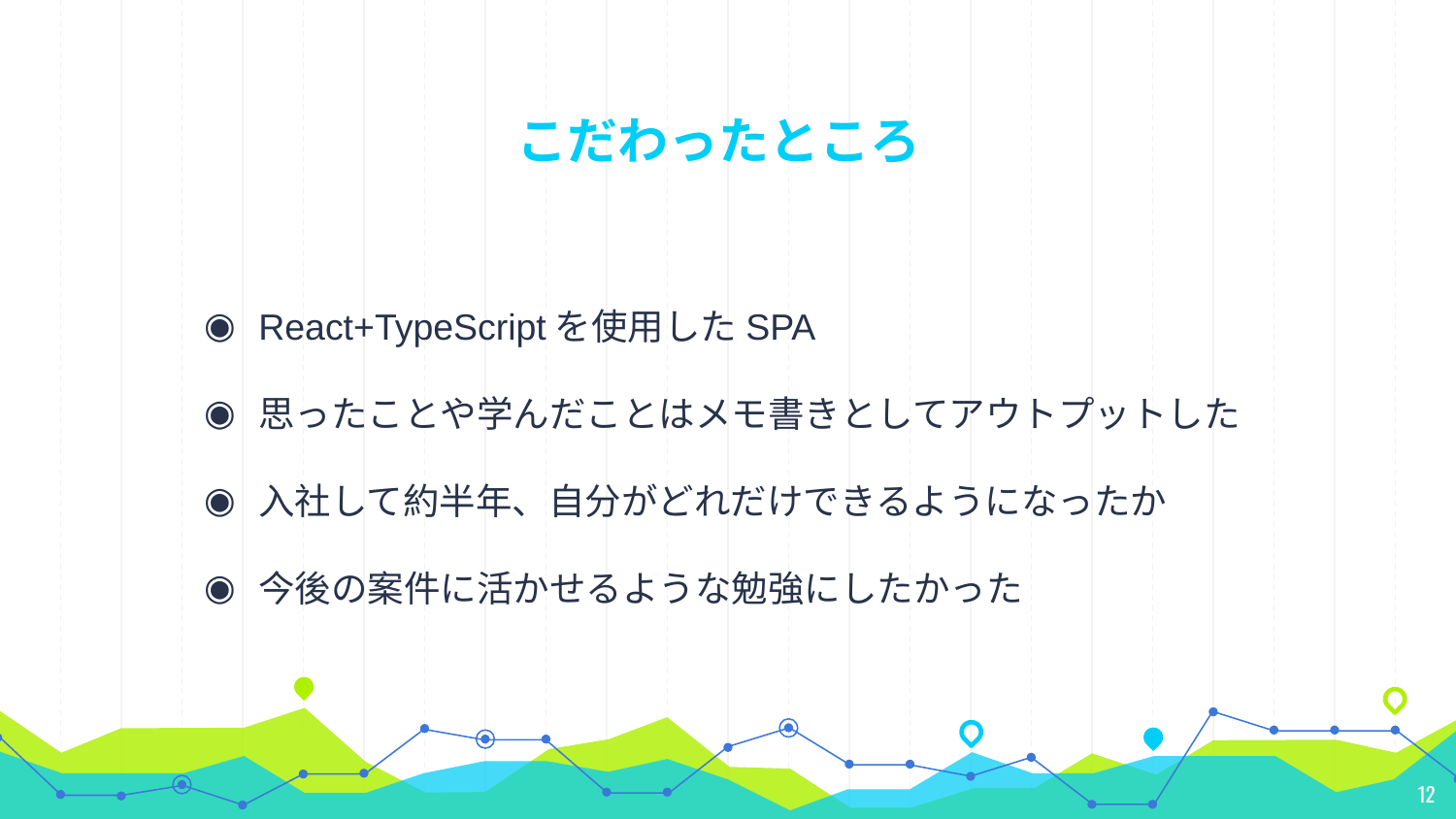

# こだわったところ
React+TypeScriptを使用したSPA
思ったことや学んだことはメモ書きとしてアウトプットした
入社して約半年、自分がどれだけできるようになったか
今後の案件に活かせるような勉強にしたかった

12